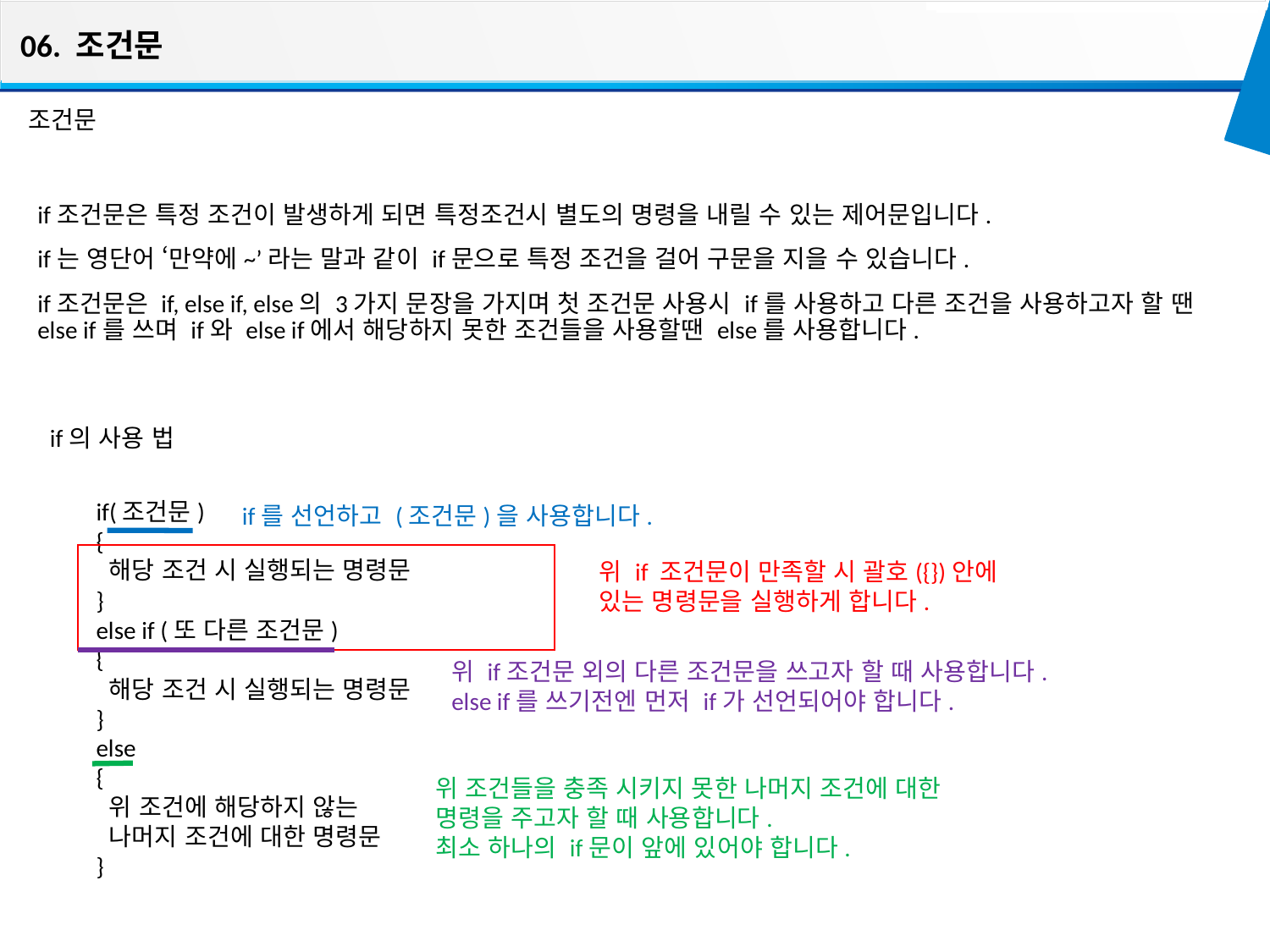

06. 조건문

조건문
if조건문은 특정 조건이 발생하게 되면 특정조건시 별도의 명령을 내릴 수 있는 제어문입니다.
if는 영단어 ‘만약에~’라는 말과 같이 if문으로 특정 조건을 걸어 구문을 지을 수 있습니다.
if조건문은 if, else if, else의 3가지 문장을 가지며 첫 조건문 사용시 if를 사용하고 다른 조건을 사용하고자 할 땐 else if를 쓰며 if와 else if에서 해당하지 못한 조건들을 사용할땐 else를 사용합니다.
if의 사용 법
if(조건문)
{
 해당 조건 시 실행되는 명령문
}
else if (또 다른 조건문)
{
 해당 조건 시 실행되는 명령문
}
else
{
 위 조건에 해당하지 않는
 나머지 조건에 대한 명령문
}
if를 선언하고 (조건문)을 사용합니다.

위 if 조건문이 만족할 시 괄호({})안에
있는 명령문을 실행하게 합니다.
위 if조건문 외의 다른 조건문을 쓰고자 할 때 사용합니다.
else if를 쓰기전엔 먼저 if가 선언되어야 합니다.
위 조건들을 충족 시키지 못한 나머지 조건에 대한
명령을 주고자 할 때 사용합니다.
최소 하나의 if문이 앞에 있어야 합니다.